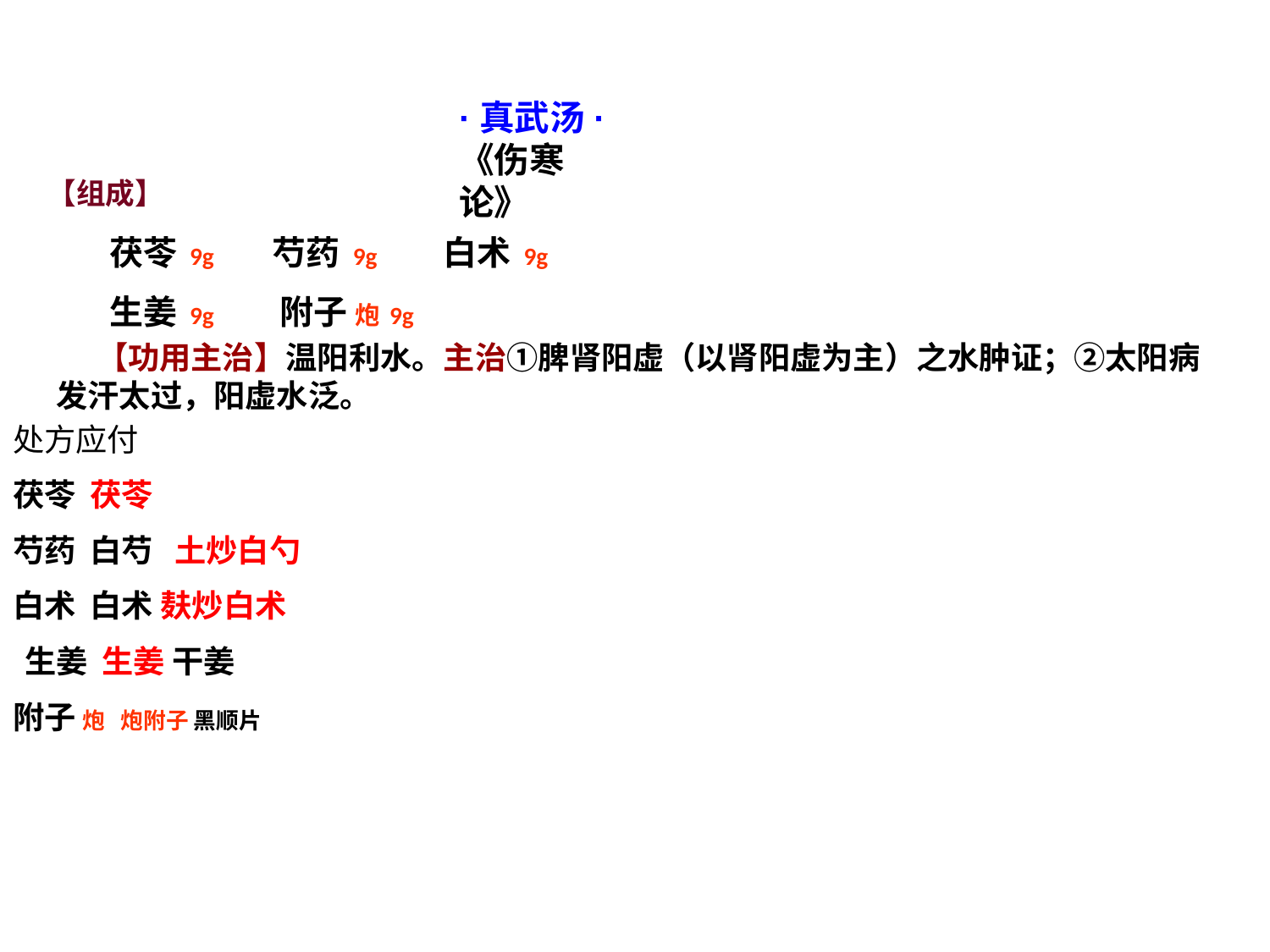

【组成】
            茯苓 9g       芍药 9g        白术 9g
            生姜 9g        附子 炮 9g
           【功用主治】温阳利水。主治①脾肾阳虚（以肾阳虚为主）之水肿证；②太阳病发汗太过，阳虚水泛。
处方应付
茯苓  茯苓
芍药  白芍   土炒白勺
白术  白术 麸炒白术
 生姜  生姜 干姜
附子 炮   炮附子 黑顺片

·真武汤·
《伤寒论》